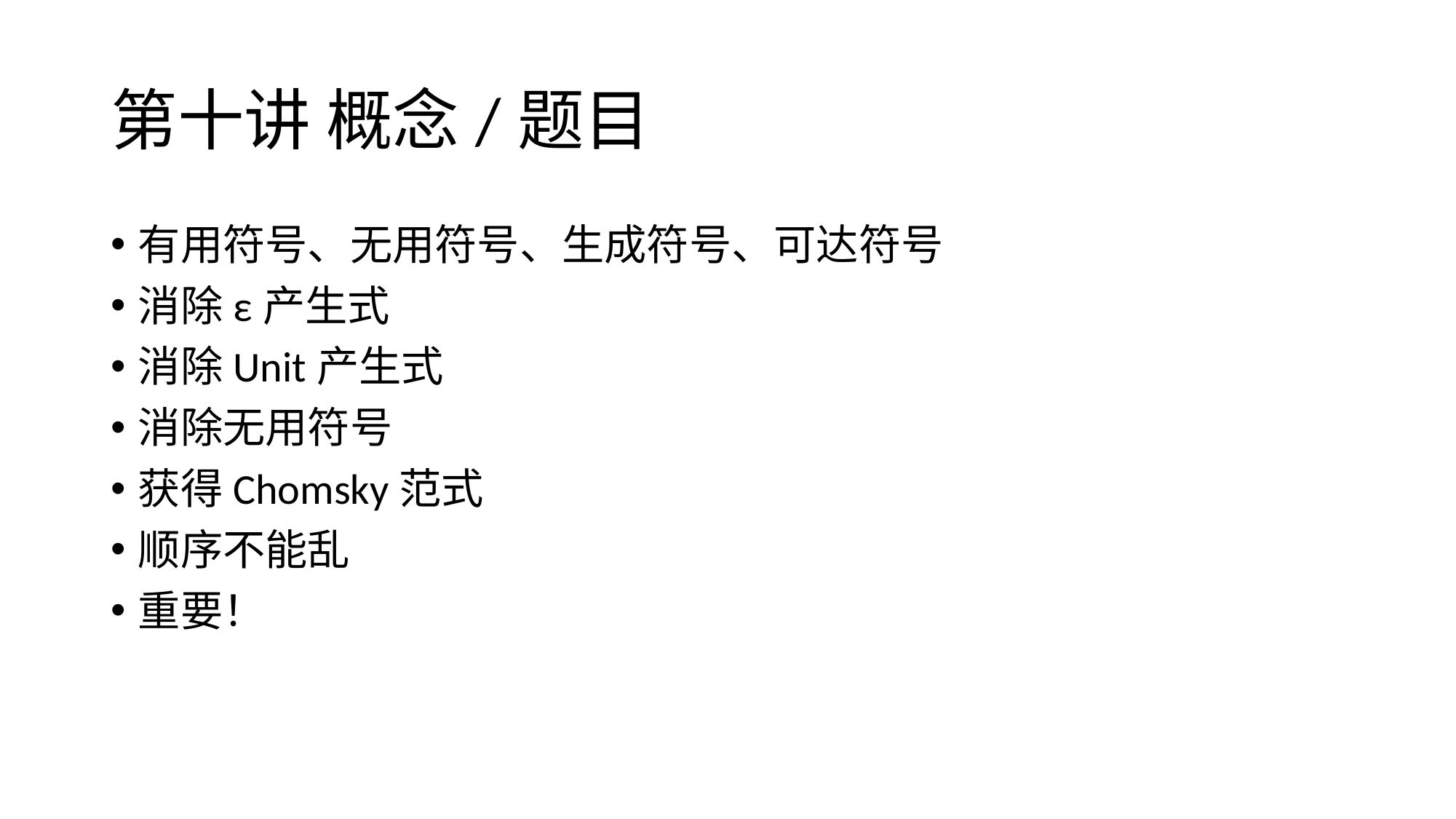

# 第十讲 概念/题目
有用符号、无用符号、生成符号、可达符号
消除ε产生式
消除Unit产生式
消除无用符号
获得Chomsky范式
顺序不能乱
重要！